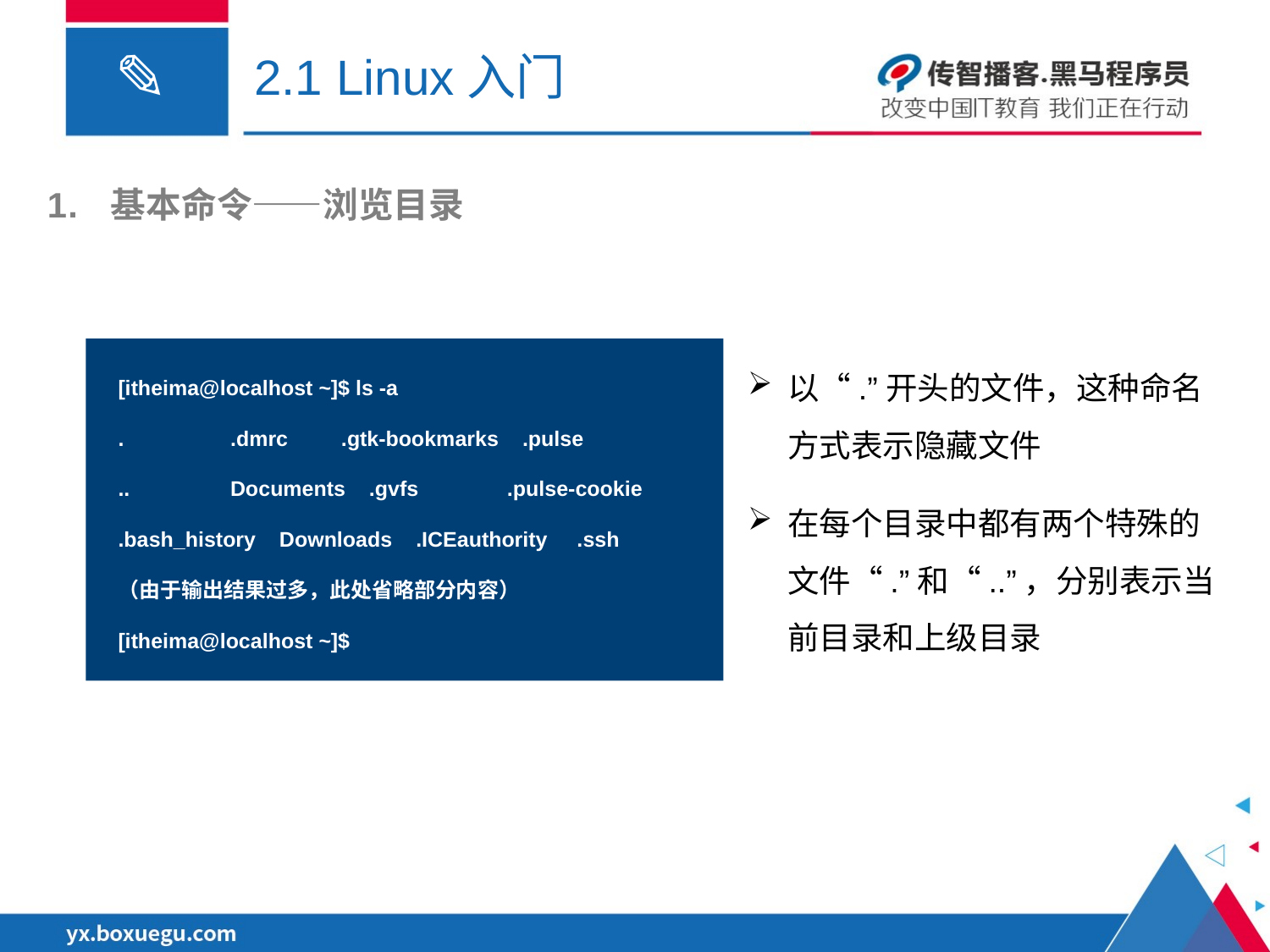

# 2.1 Linux入门
基本命令——浏览目录

[itheima@localhost ~]$ ls -a
.                  .dmrc         .gtk-bookmarks    .pulse
..                 Documents    .gvfs               .pulse-cookie
.bash_history    Downloads    .ICEauthority     .ssh
（由于输出结果过多，此处省略部分内容）
[itheima@localhost ~]$
以“.”开头的文件，这种命名方式表示隐藏文件
在每个目录中都有两个特殊的文件“.”和“..”，分别表示当前目录和上级目录